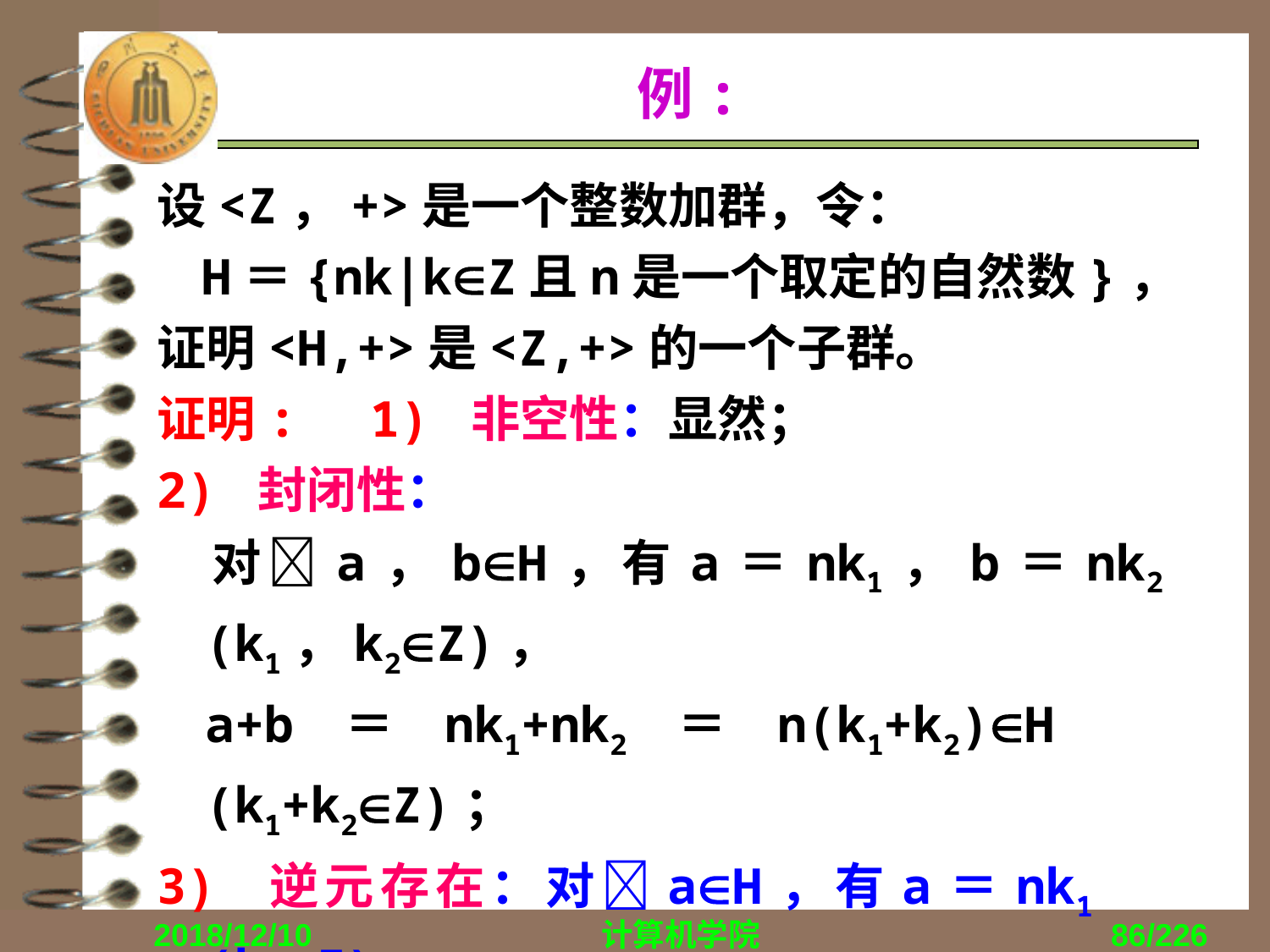

# 例:
设<Z，+>是一个整数加群，令：
H＝{nk|k∈Z且n是一个取定的自然数}，
证明<H,+>是<Z,+>的一个子群。
证明:　1) 非空性：显然；
2) 封闭性：
	对∀a，b∈H，有a＝nk1，b＝nk2　(k1，k2∈Z)，
	a+b＝nk1+nk2＝n(k1+k2)∈H	　(k1+k2∈Z)；
3) 逆元存在：对∀a∈H，有a＝nk1	　(k1∈Z)，
	则a-¹＝-a＝-nk1＝n(-k1)∈H　(-k1∈Z)。
  由1),2),3)知<H，+>是<Z，+>的一个子群。
2018/12/10
计算机学院
86/226